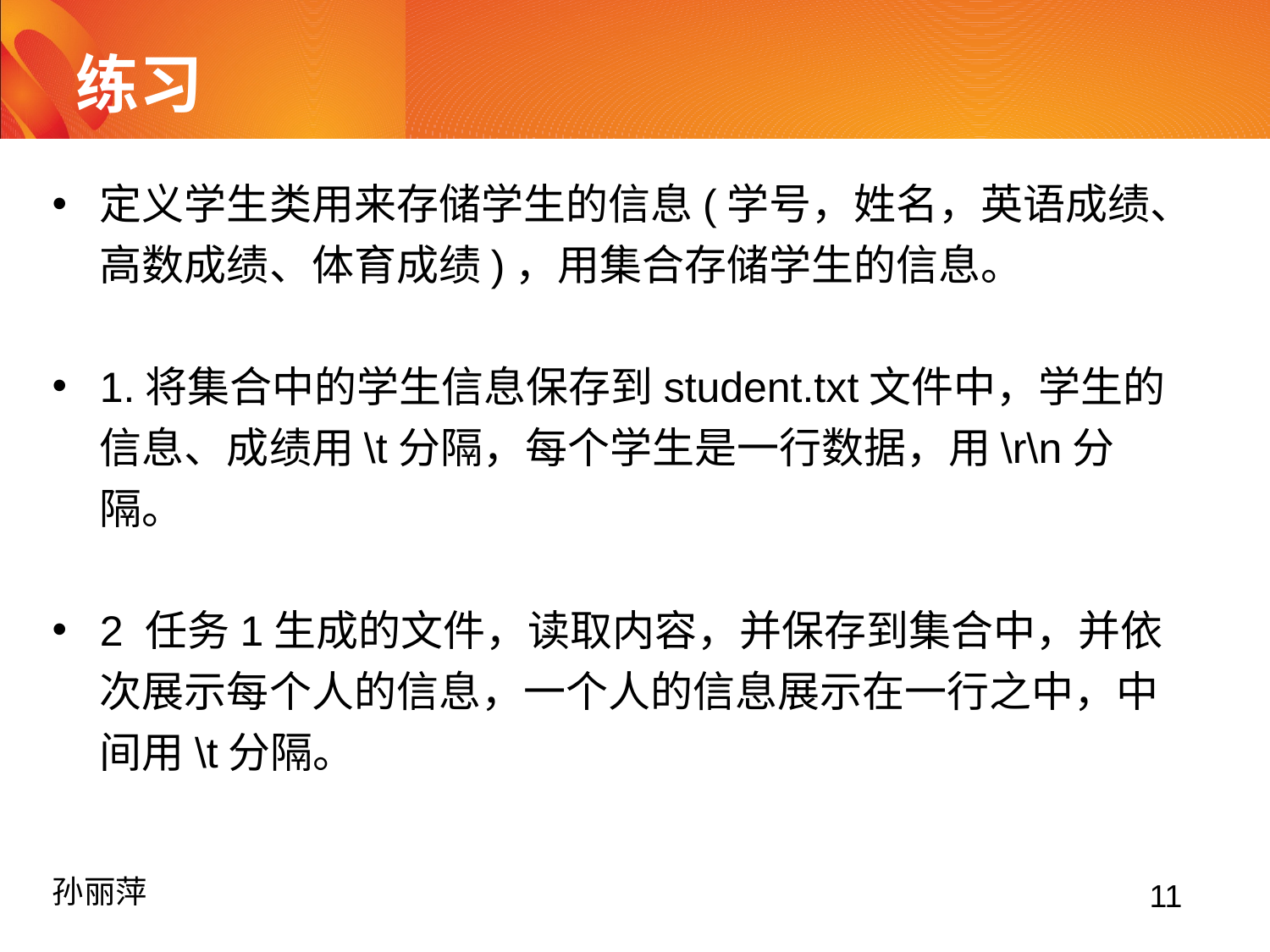

# 练习
定义学生类用来存储学生的信息(学号，姓名，英语成绩、高数成绩、体育成绩)，用集合存储学生的信息。

1.将集合中的学生信息保存到student.txt文件中，学生的信息、成绩用\t分隔，每个学生是一行数据，用\r\n分隔。

2 任务1生成的文件，读取内容，并保存到集合中，并依次展示每个人的信息，一个人的信息展示在一行之中，中间用\t分隔。